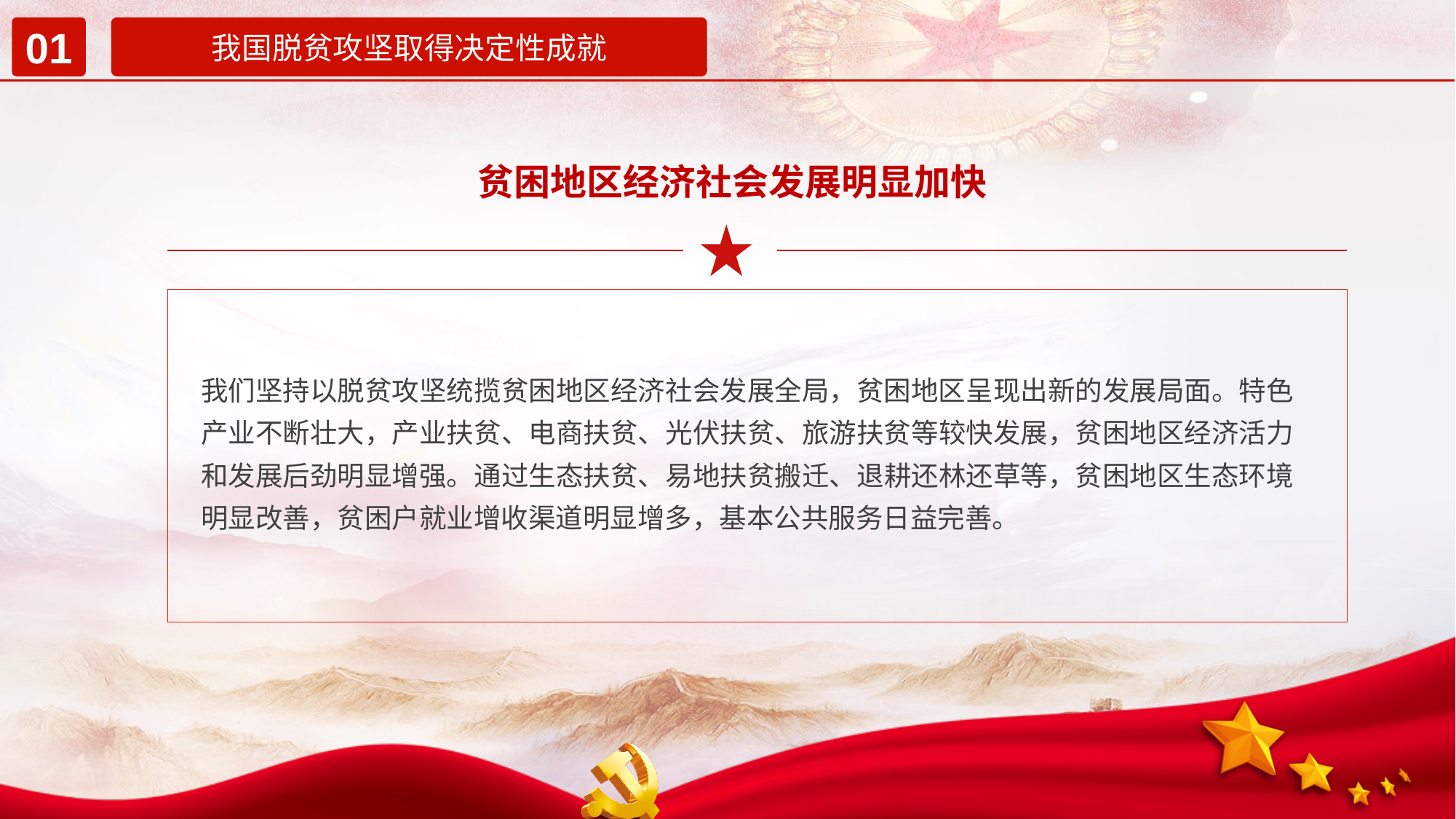

01
我国脱贫攻坚取得决定性成就
贫困地区经济社会发展明显加快

我们坚持以脱贫攻坚统揽贫困地区经济社会发展全局，贫困地区呈现出新的发展局面。特色产业不断壮大，产业扶贫、电商扶贫、光伏扶贫、旅游扶贫等较快发展，贫困地区经济活力和发展后劲明显增强。通过生态扶贫、易地扶贫搬迁、退耕还林还草等，贫困地区生态环境明显改善，贫困户就业增收渠道明显增多，基本公共服务日益完善。